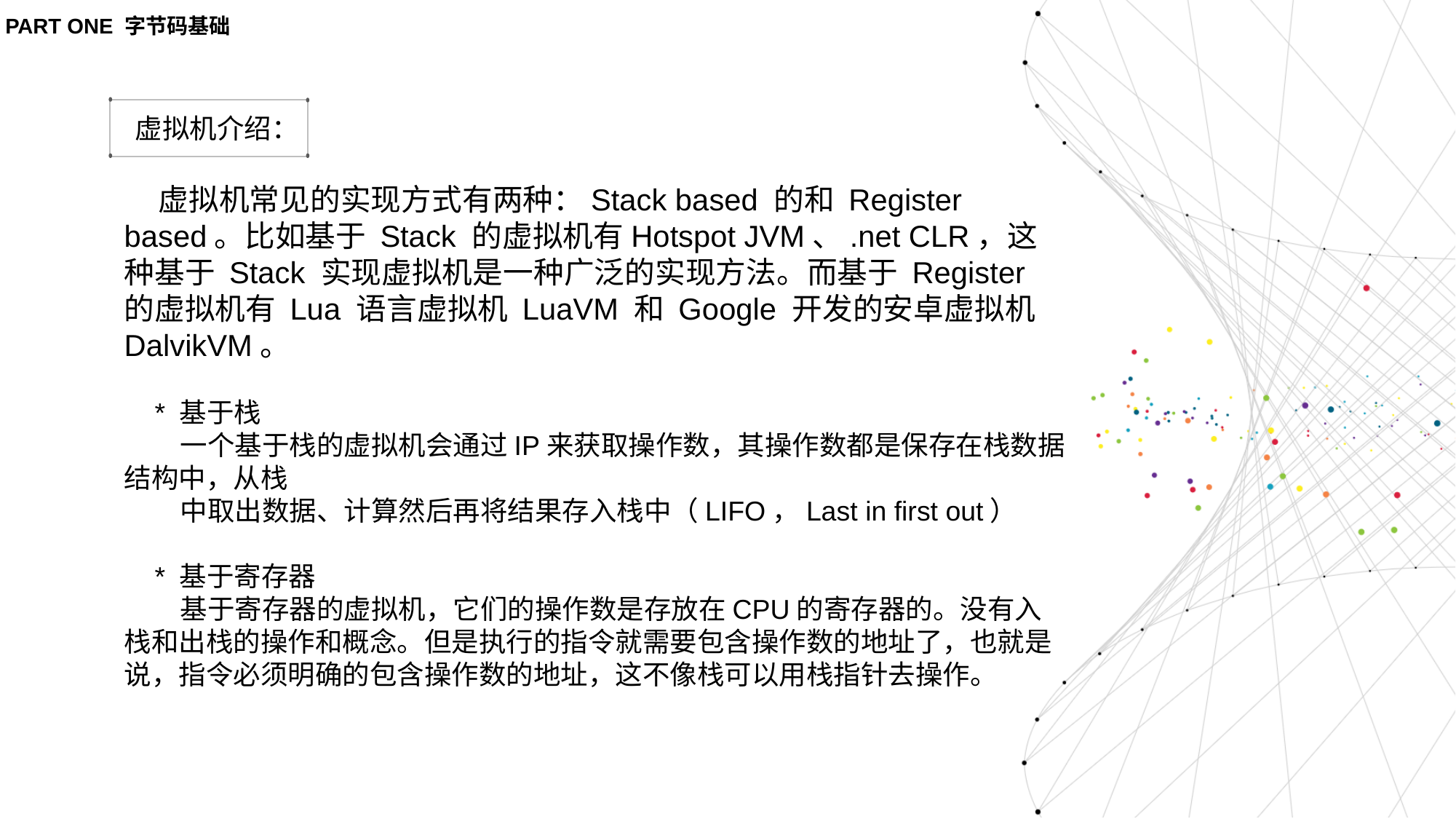

PART ONE 字节码基础

虚拟机介绍：
    虚拟机常见的实现方式有两种：Stack based 的和 Register based。比如基于 Stack 的虚拟机有Hotspot JVM、.net CLR，这种基于 Stack 实现虚拟机是一种广泛的实现方法。而基于 Register 的虚拟机有 Lua 语言虚拟机 LuaVM 和 Google 开发的安卓虚拟机 DalvikVM。

    * 基于栈
        一个基于栈的虚拟机会通过IP来获取操作数，其操作数都是保存在栈数据结构中，从栈
        中取出数据、计算然后再将结果存入栈中（LIFO，Last in first out）

    * 基于寄存器
        基于寄存器的虚拟机，它们的操作数是存放在CPU的寄存器的。没有入栈和出栈的操作和概念。但是执行的指令就需要包含操作数的地址了，也就是说，指令必须明确的包含操作数的地址，这不像栈可以用栈指针去操作。